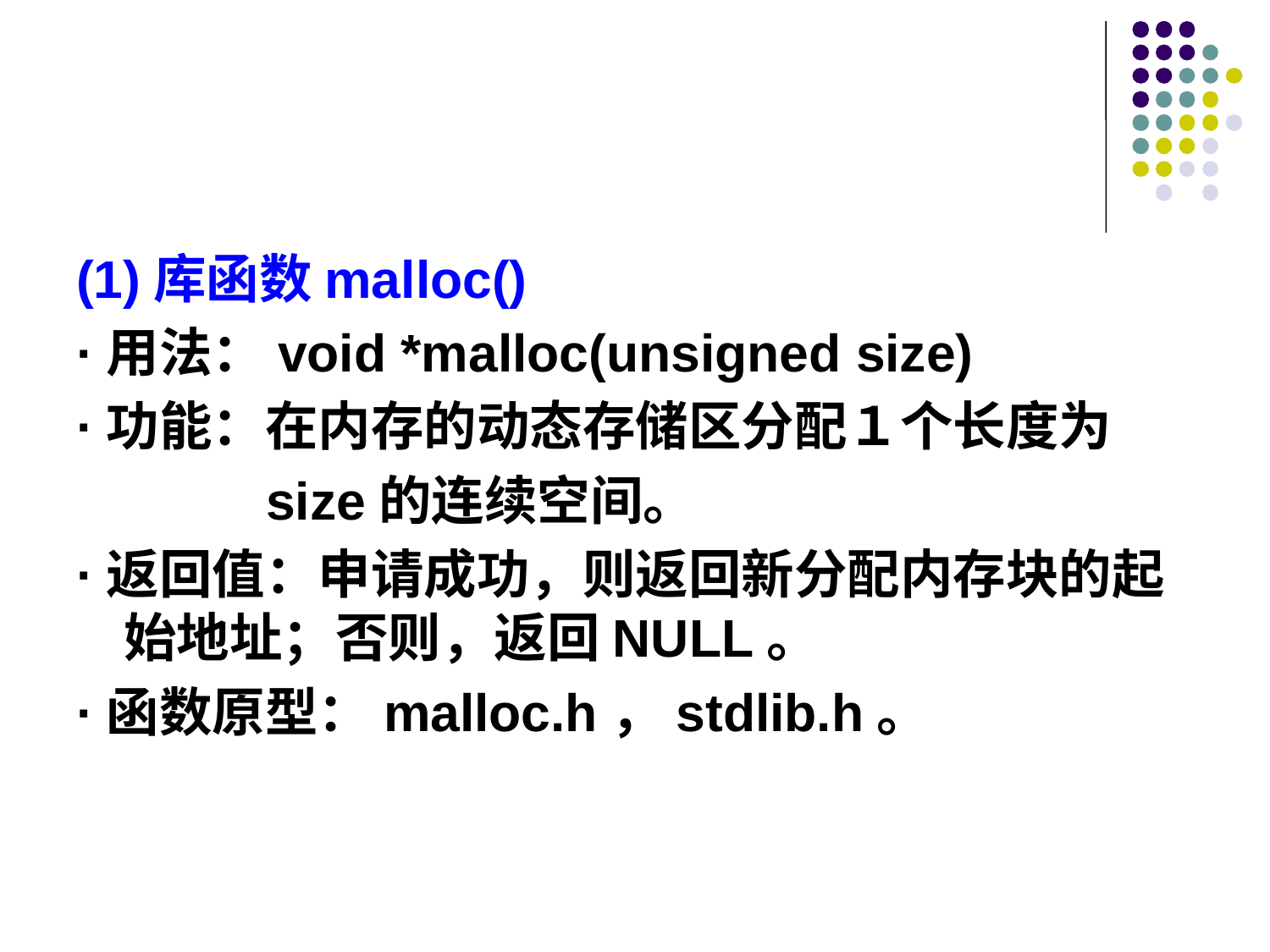

#
(1)库函数malloc()
·用法：void *malloc(unsigned size)
·功能：在内存的动态存储区分配１个长度为
             size的连续空间。
·返回值：申请成功，则返回新分配内存块的起始地址；否则，返回NULL。
·函数原型：malloc.h，stdlib.h。